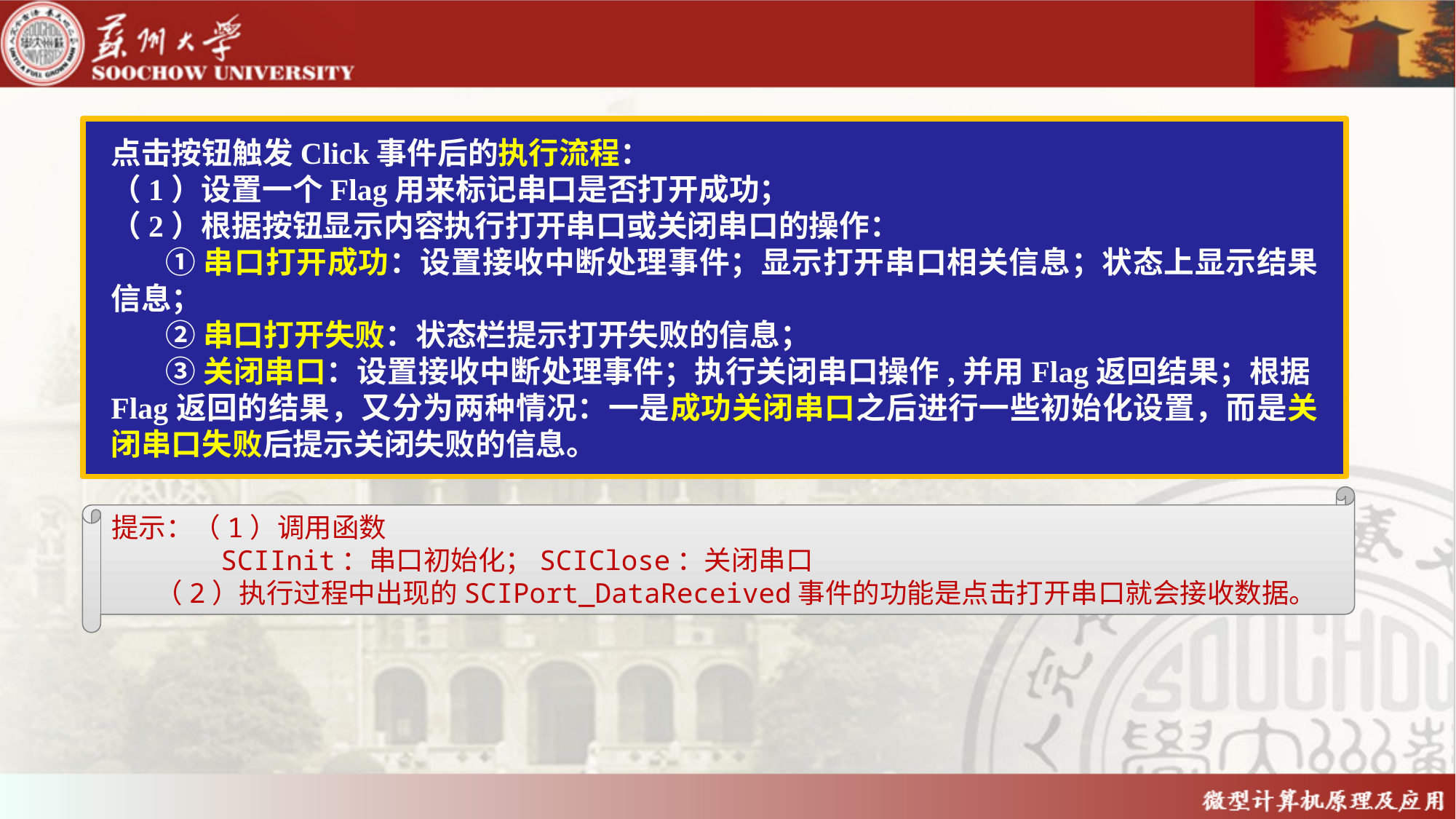

点击按钮触发Click事件后的执行流程：
（1）设置一个Flag用来标记串口是否打开成功；
（2）根据按钮显示内容执行打开串口或关闭串口的操作：
①串口打开成功：设置接收中断处理事件；显示打开串口相关信息；状态上显示结果信息；
②串口打开失败：状态栏提示打开失败的信息；
③关闭串口：设置接收中断处理事件；执行关闭串口操作,并用Flag返回结果；根据Flag返回的结果，又分为两种情况：一是成功关闭串口之后进行一些初始化设置，而是关闭串口失败后提示关闭失败的信息。
提示：（1）调用函数
	SCIInit：串口初始化；SCIClose：关闭串口
      （2）执行过程中出现的SCIPort_DataReceived事件的功能是点击打开串口就会接收数据。